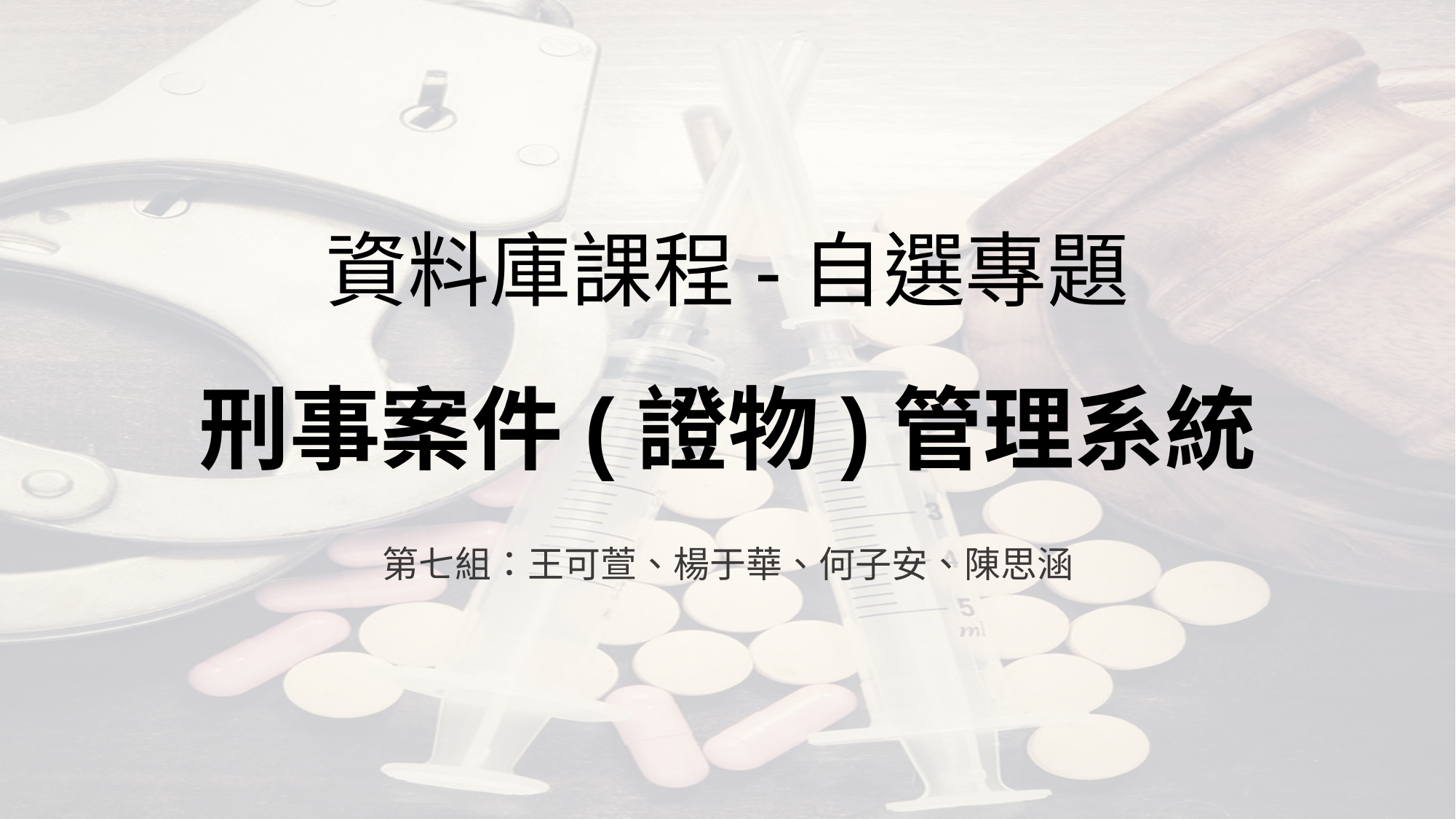

# 資料庫課程-自選專題 刑事案件(證物)管理系統
第七組：王可萱、楊于華、何子安、陳思涵